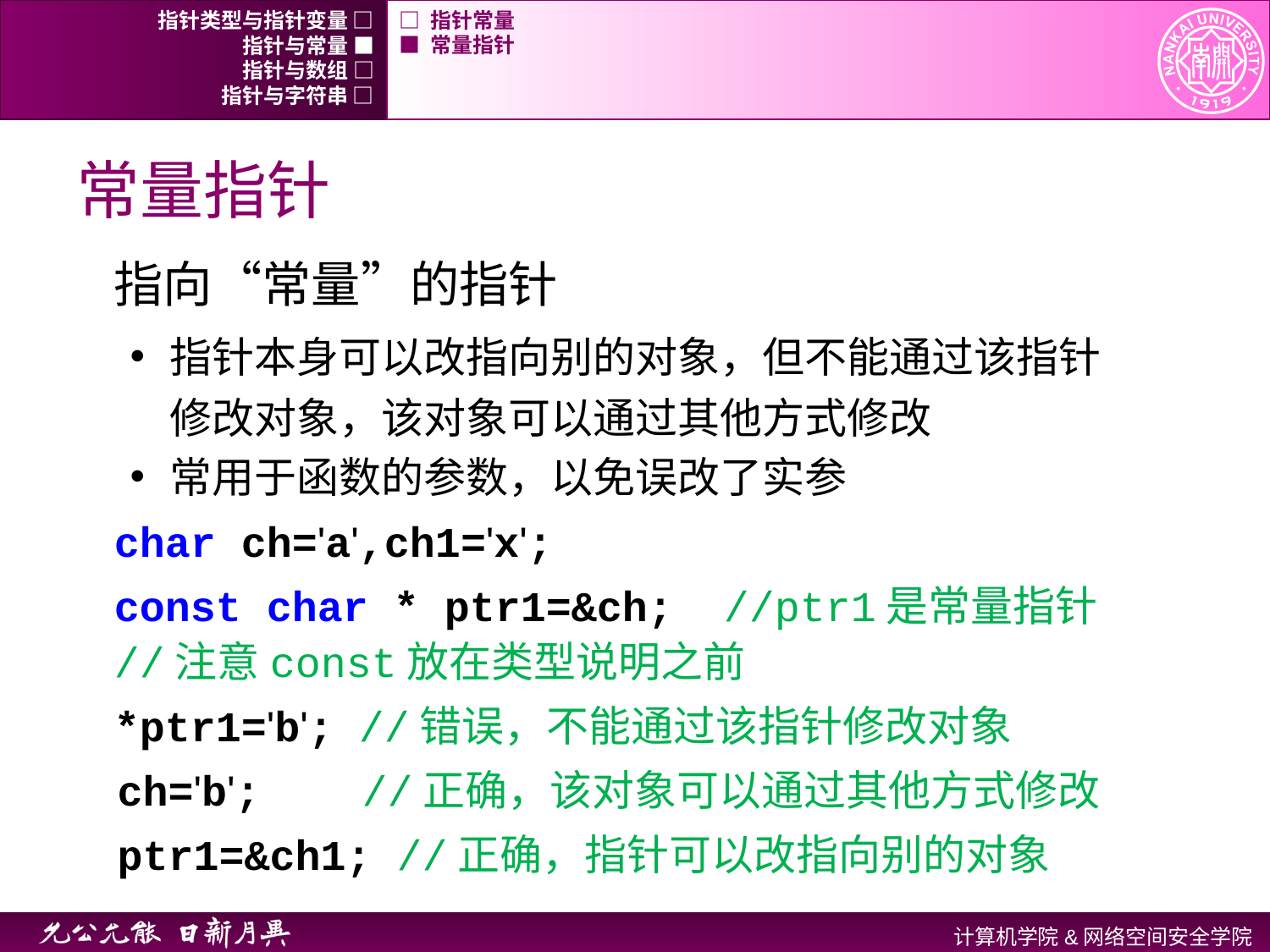

指针类型与指针变量 □
□ 指针常量
指针与常量 ■
■ 常量指针
指针与数组 □

指针与字符串 □

# 常量指针
指向“常量”的指针
指针本身可以改指向别的对象，但不能通过该指针修改对象，该对象可以通过其他方式修改
常用于函数的参数，以免误改了实参
	char ch='a',ch1='x';
	const char * ptr1=&ch;  //ptr1是常量指针 //注意const放在类型说明之前
	*ptr1='b'; //错误，不能通过该指针修改对象
  ch='b';    //正确，该对象可以通过其他方式修改
  ptr1=&ch1; //正确，指针可以改指向别的对象